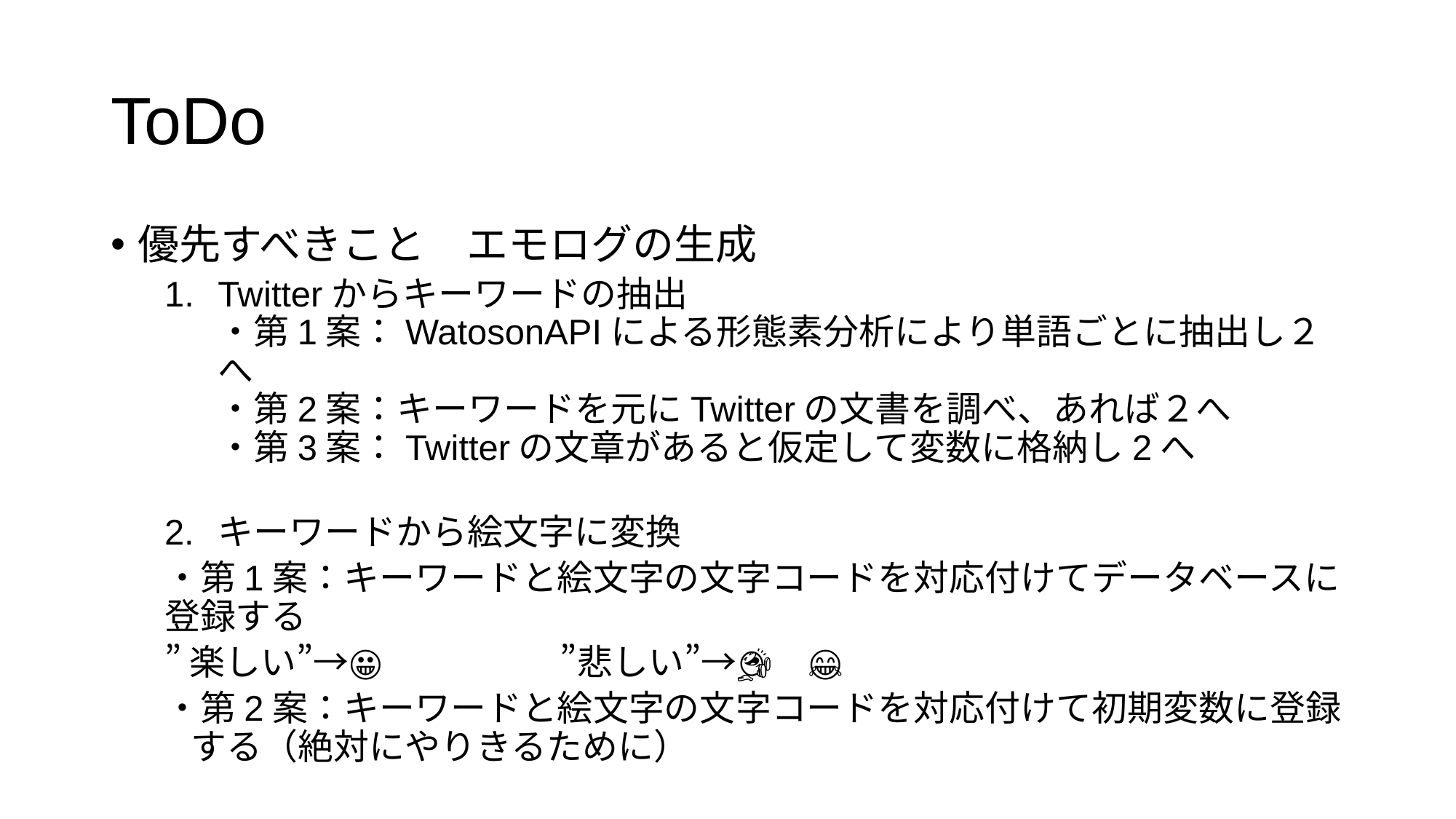

# ToDo
優先すべきこと　エモログの生成
Twitterからキーワードの抽出
・第1案：WatosonAPIによる形態素分析により単語ごとに抽出し２へ
・第2案：キーワードを元にTwitterの文書を調べ、あれば２へ
・第3案：Twitterの文章があると仮定して変数に格納し2へ
キーワードから絵文字に変換
・第1案：キーワードと絵文字の文字コードを対応付けてデータベースに登録する
”楽しい”→😀　　　　　”悲しい”→🤣　😂
・第2案：キーワードと絵文字の文字コードを対応付けて初期変数に登録する（絶対にやりきるために）